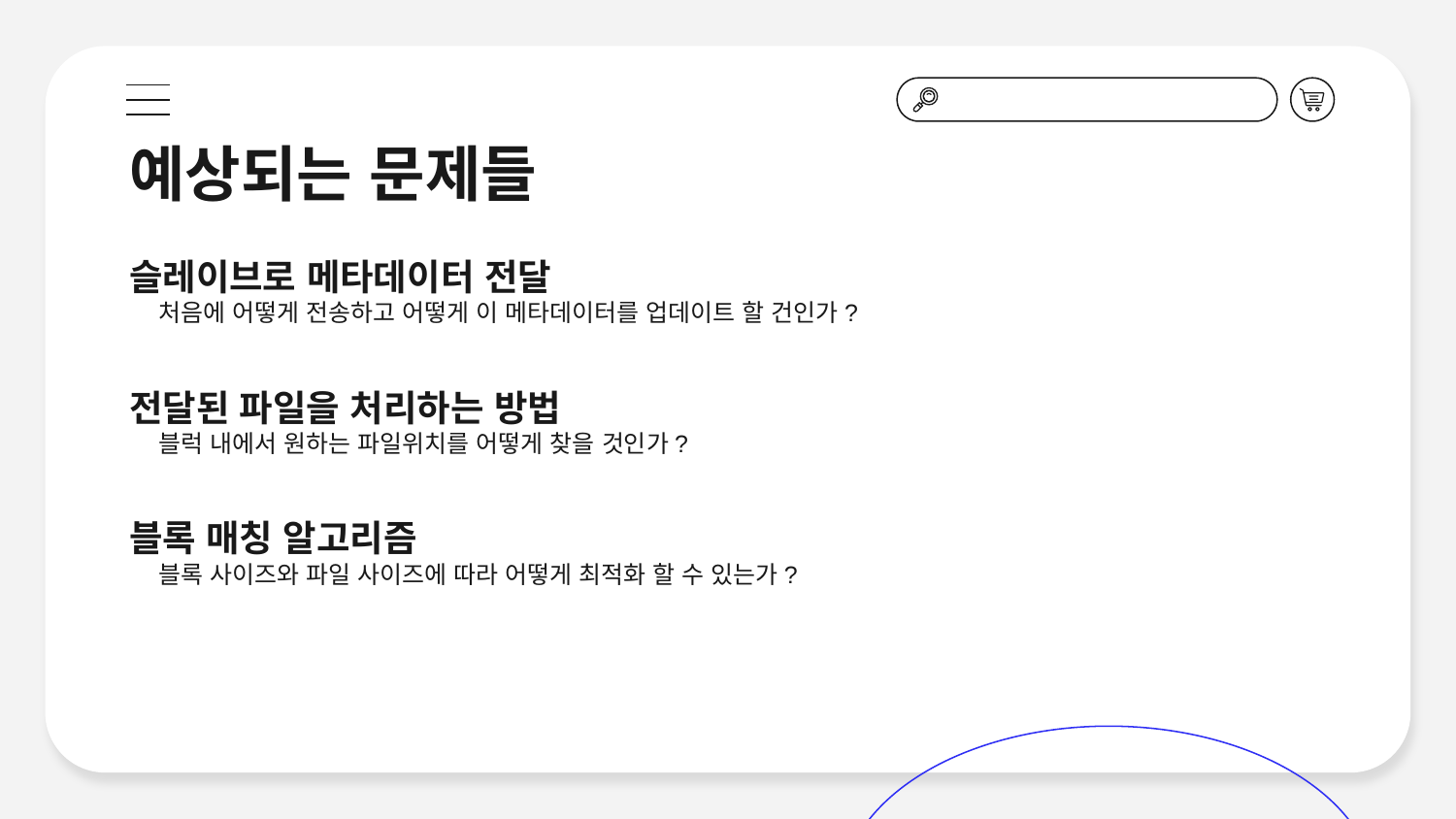

# 예상되는 문제들
슬레이브로 메타데이터 전달
 처음에 어떻게 전송하고 어떻게 이 메타데이터를 업데이트 할 건인가?

전달된 파일을 처리하는 방법
 블럭 내에서 원하는 파일위치를 어떻게 찾을 것인가?

블록 매칭 알고리즘
 블록 사이즈와 파일 사이즈에 따라 어떻게 최적화 할 수 있는가?